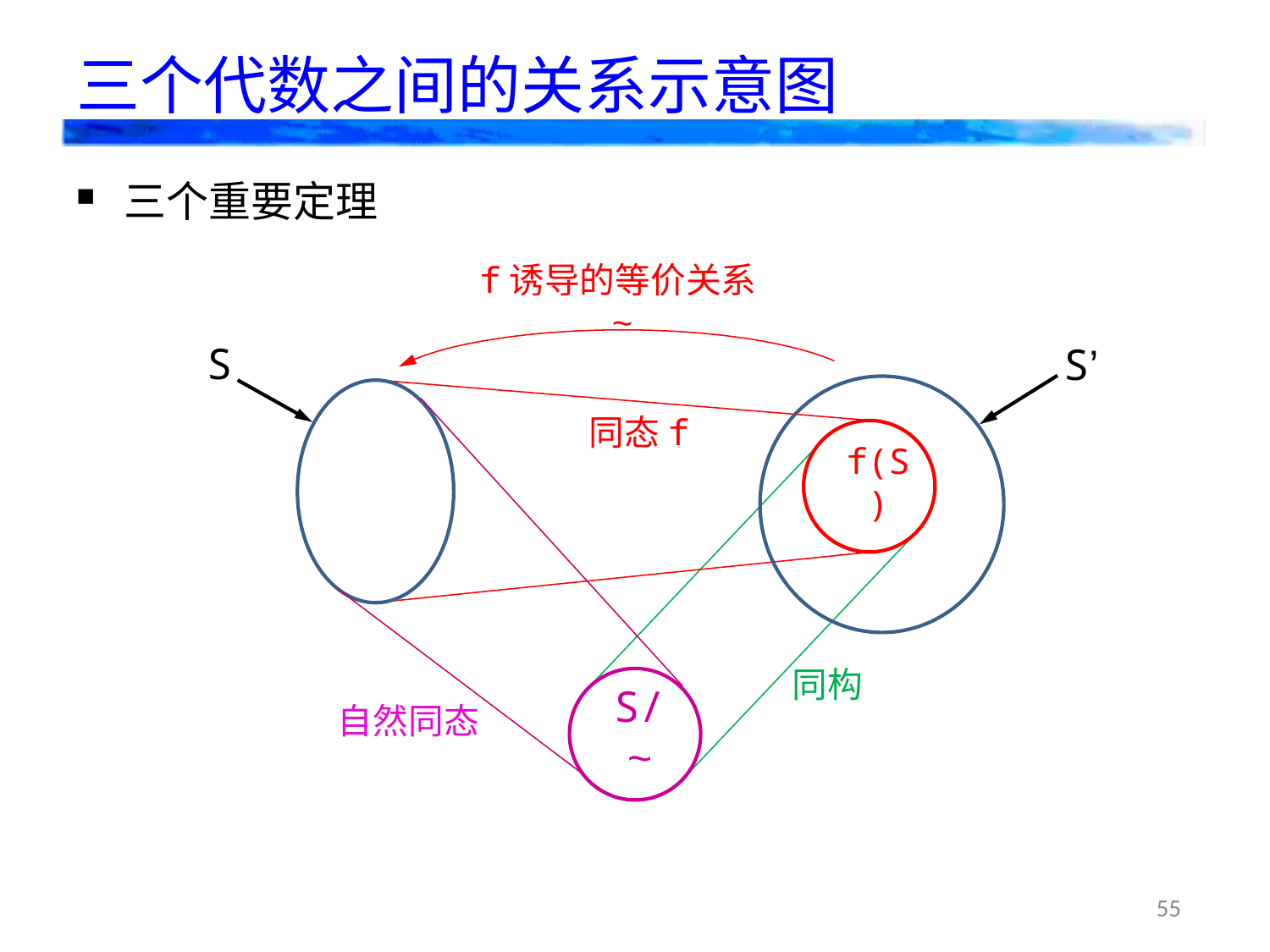

# 三个代数之间的关系示意图
三个重要定理
f诱导的等价关系~

S

S’

同态f
f(S)

自然同态

S/~
同构
55